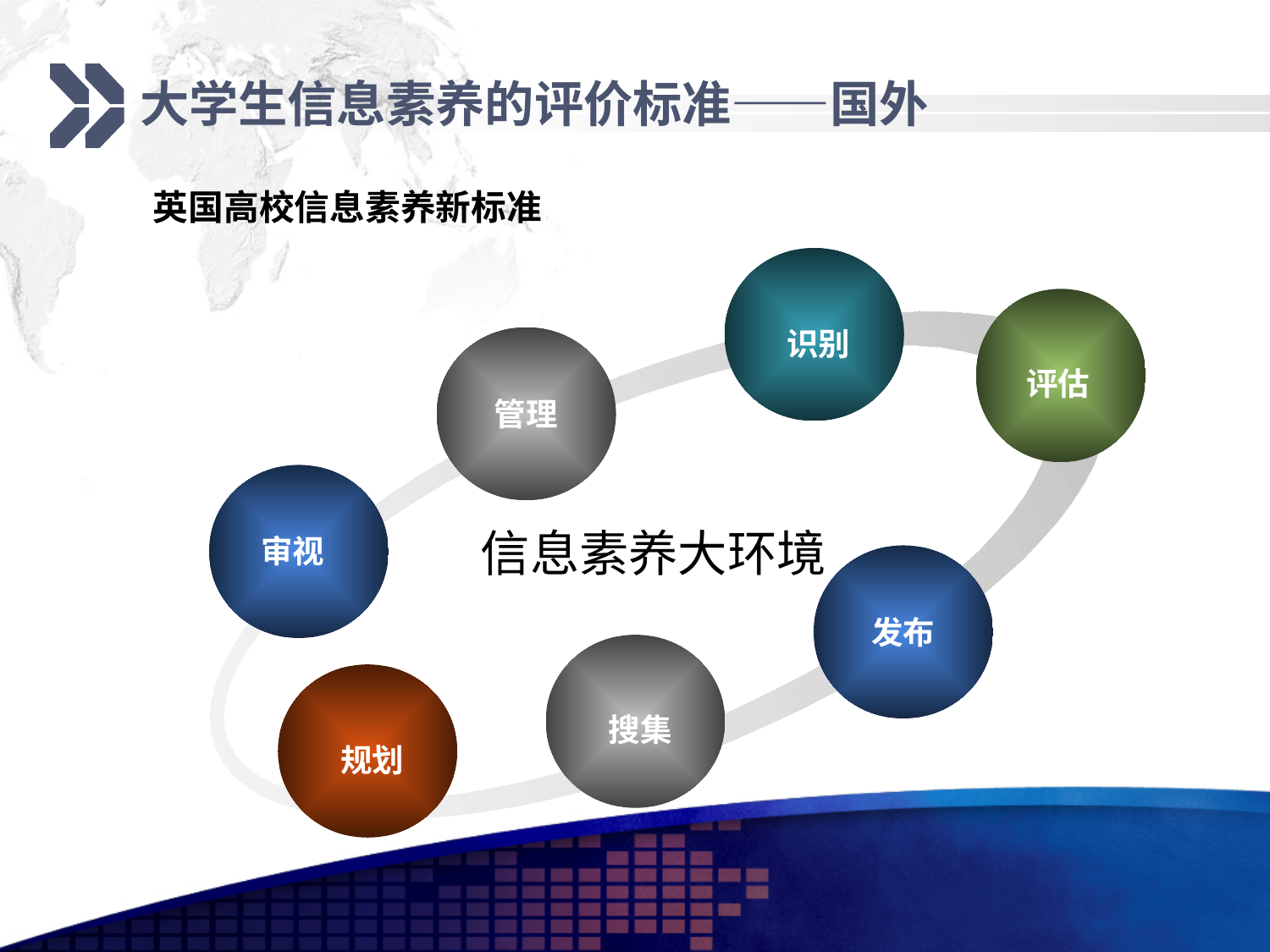

# 大学生信息素养的评价标准——国外
英国高校信息素养新标准

识别
评估

信息素养大环境
审视

搜集
规划
管理
发布